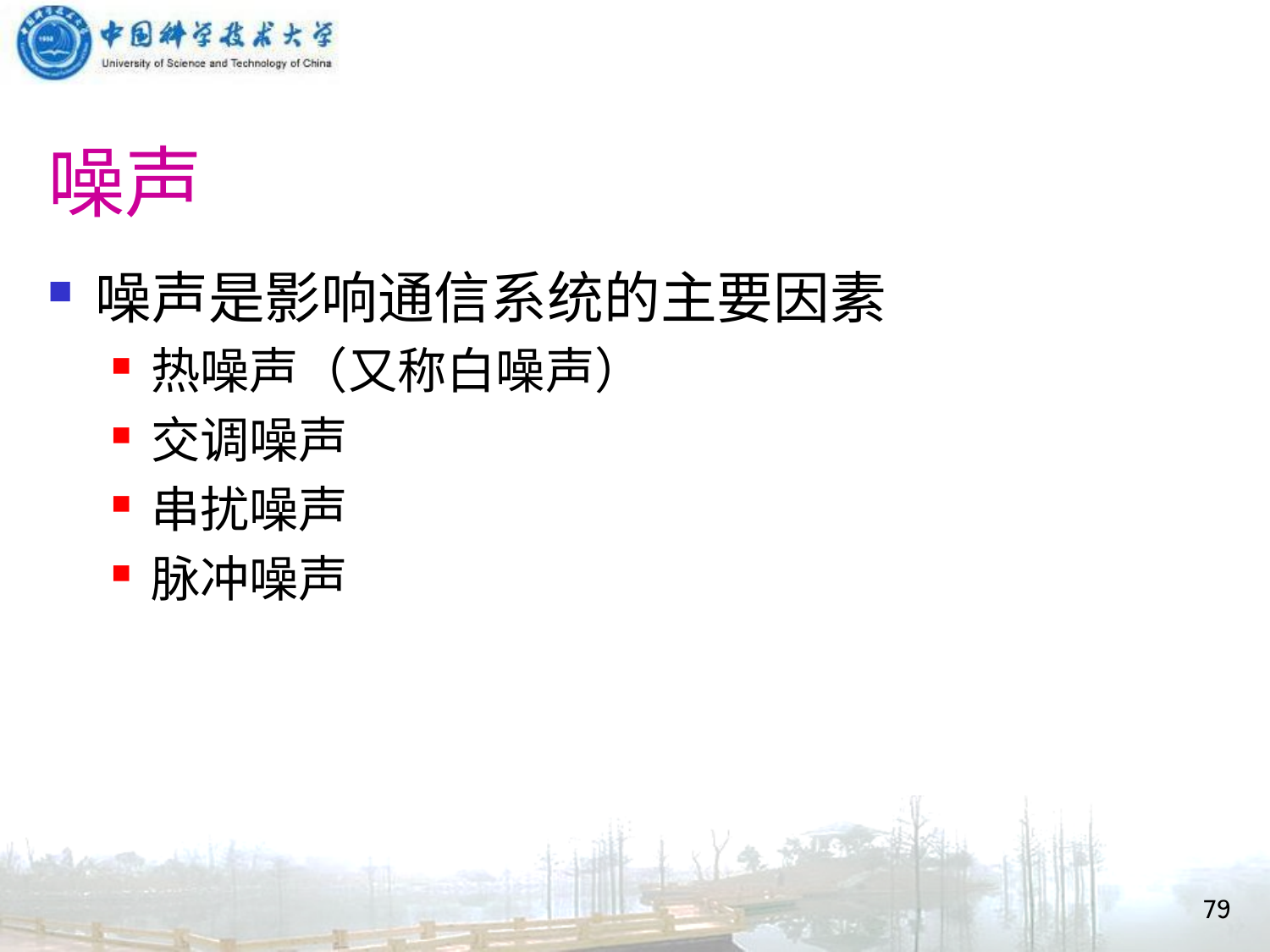

# 噪声
噪声是影响通信系统的主要因素
热噪声（又称白噪声）
交调噪声
串扰噪声
脉冲噪声

79